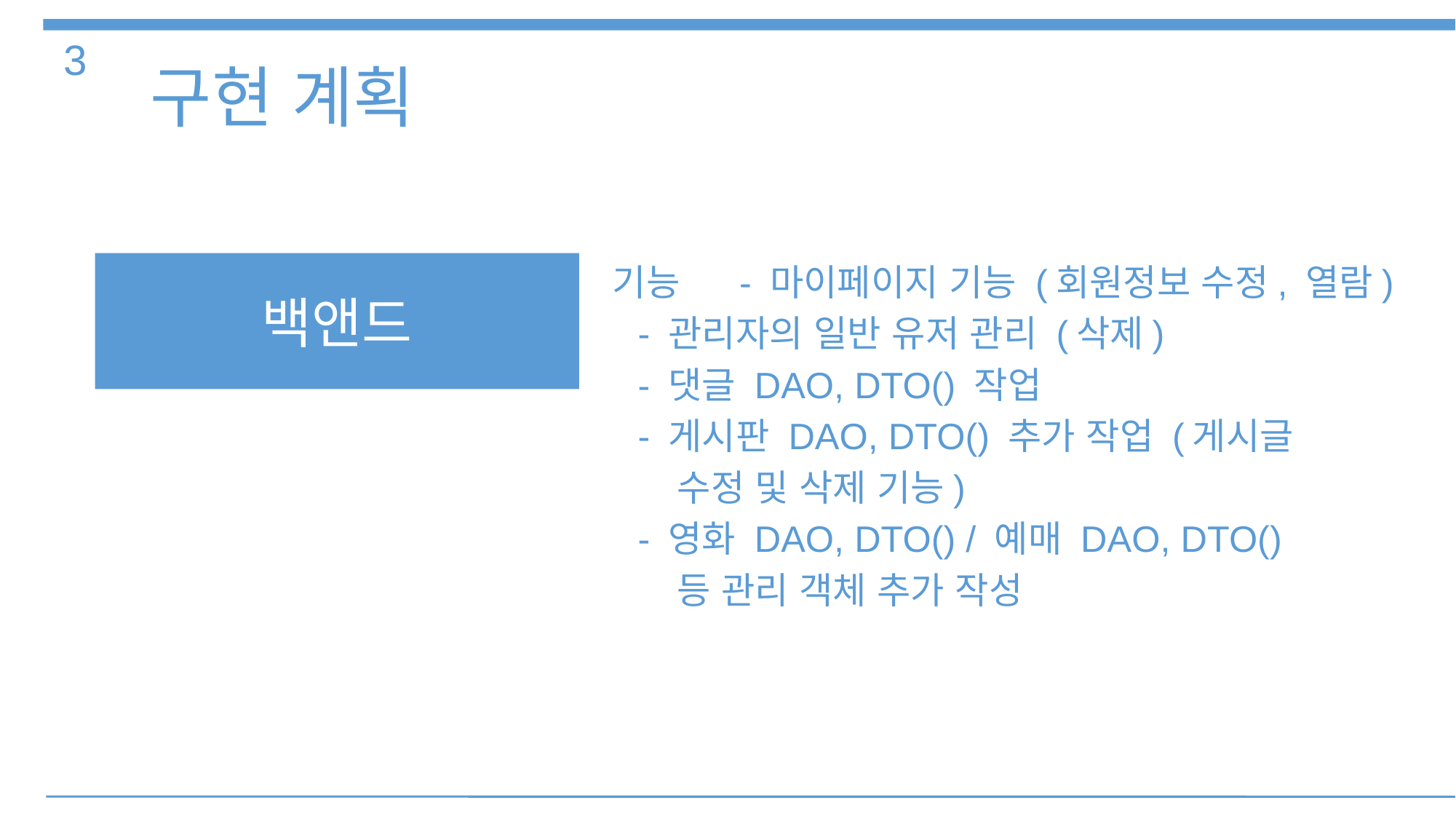

구현 계획
3
백앤드
기능		- 마이페이지 기능 (회원정보 수정, 열람)
			- 관리자의 일반 유저 관리 (삭제)
			- 댓글 DAO, DTO() 작업
			- 게시판 DAO, DTO() 추가 작업 (게시글
			   수정 및 삭제 기능)
			- 영화 DAO, DTO() / 예매 DAO, DTO()
			   등 관리 객체 추가 작성